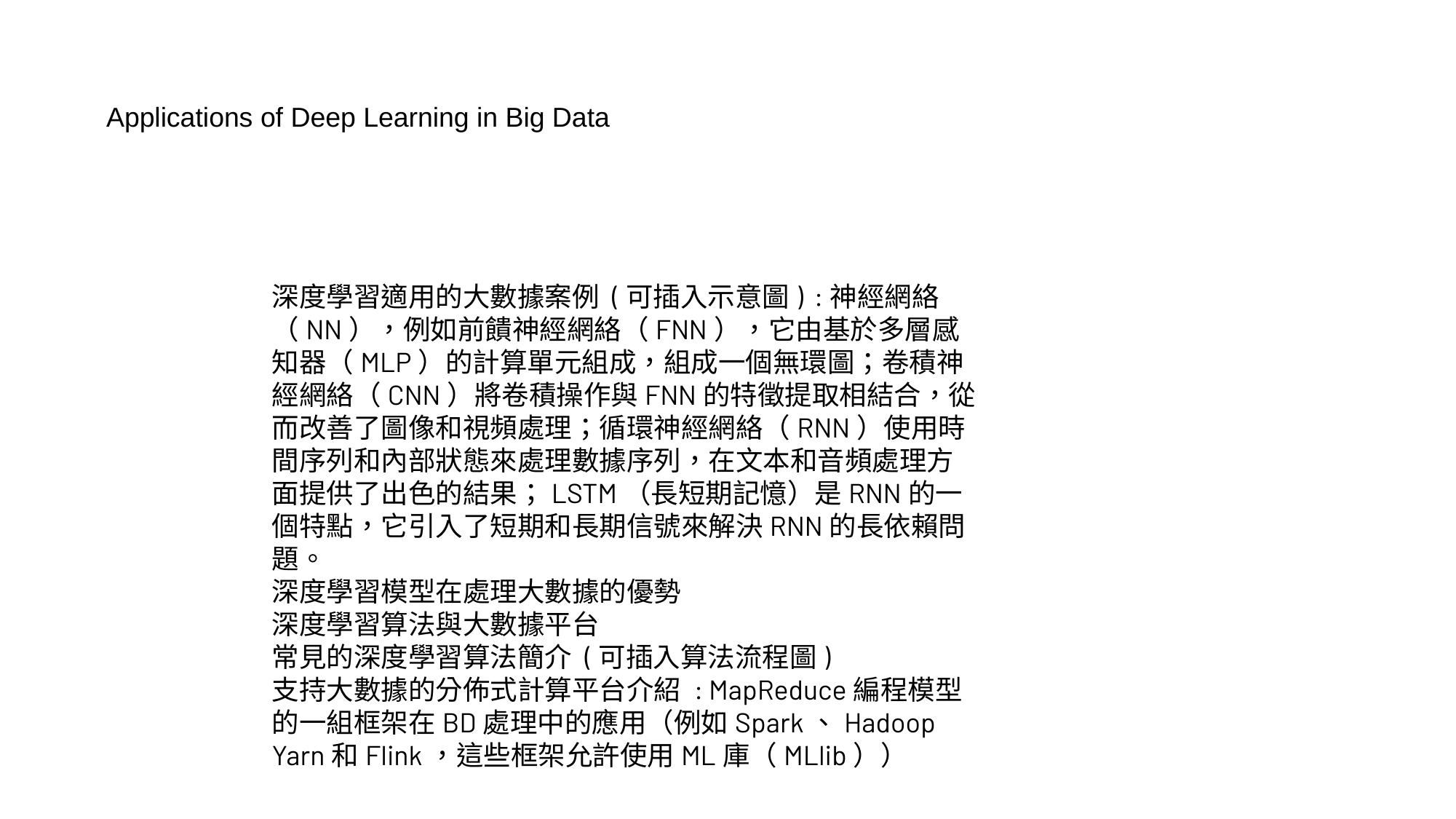

Applications of Deep Learning in Big Data
深度學習適用的大數據案例 (可插入示意圖)  :神經網絡（NN），例如前饋神經網絡（FNN），它由基於多層感知器（MLP）的計算單元組成，組成一個無環圖；卷積神經網絡（CNN）將卷積操作與FNN的特徵提取相結合，從而改善了圖像和視頻處理；循環神經網絡（RNN）使用時間序列和內部狀態來處理數據序列，在文本和音頻處理方面提供了出色的結果；LSTM（長短期記憶）是RNN的一個特點，它引入了短期和長期信號來解決RNN的長依賴問題。
深度學習模型在處理大數據的優勢
深度學習算法與大數據平台
常見的深度學習算法簡介 (可插入算法流程圖)
支持大數據的分佈式計算平台介紹 : MapReduce編程模型的一組框架在BD處理中的應用（例如Spark、Hadoop Yarn和Flink，這些框架允許使用ML庫（MLlib））